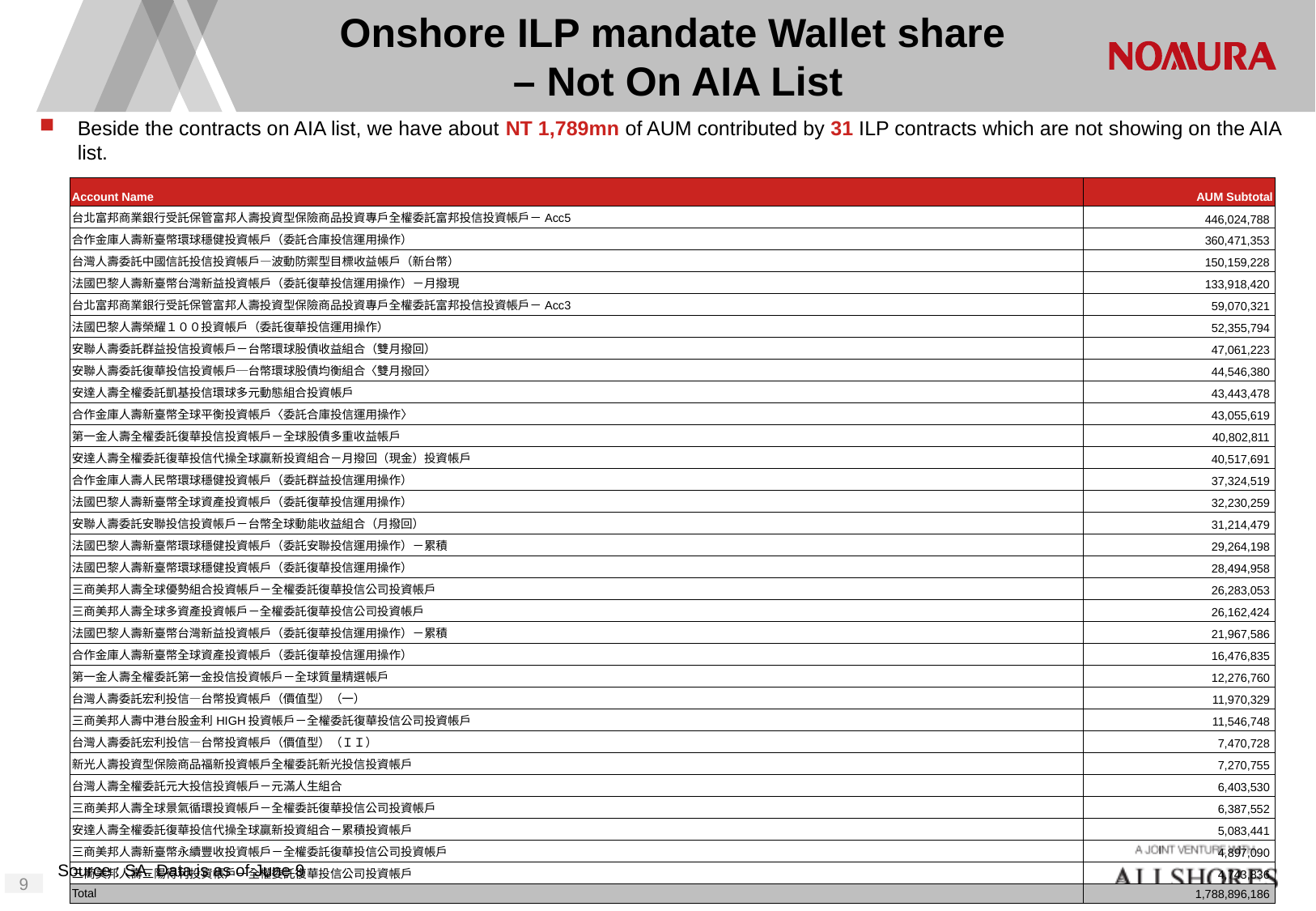

# Onshore ILP mandate Wallet share – Not On AIA List
Beside the contracts on AIA list, we have about NT 1,789mn of AUM contributed by 31 ILP contracts which are not showing on the AIA list.
| Account Name | AUM Subtotal |
| --- | --- |
| 台北富邦商業銀行受託保管富邦人壽投資型保險商品投資專戶全權委託富邦投信投資帳戶－Acc5 | 446,024,788 |
| 合作金庫人壽新臺幣環球穩健投資帳戶（委託合庫投信運用操作） | 360,471,353 |
| 台灣人壽委託中國信託投信投資帳戶—波動防禦型目標收益帳戶（新台幣） | 150,159,228 |
| 法國巴黎人壽新臺幣台灣新益投資帳戶（委託復華投信運用操作）－月撥現 | 133,918,420 |
| 台北富邦商業銀行受託保管富邦人壽投資型保險商品投資專戶全權委託富邦投信投資帳戶－Acc3 | 59,070,321 |
| 法國巴黎人壽榮耀１００投資帳戶（委託復華投信運用操作） | 52,355,794 |
| 安聯人壽委託群益投信投資帳戶－台幣環球股債收益組合（雙月撥回） | 47,061,223 |
| 安聯人壽委託復華投信投資帳戶─台幣環球股債均衡組合〈雙月撥回〉 | 44,546,380 |
| 安達人壽全權委託凱基投信環球多元動態組合投資帳戶 | 43,443,478 |
| 合作金庫人壽新臺幣全球平衡投資帳戶〈委託合庫投信運用操作〉 | 43,055,619 |
| 第一金人壽全權委託復華投信投資帳戶－全球股債多重收益帳戶 | 40,802,811 |
| 安達人壽全權委託復華投信代操全球贏新投資組合－月撥回（現金）投資帳戶 | 40,517,691 |
| 合作金庫人壽人民幣環球穩健投資帳戶（委託群益投信運用操作） | 37,324,519 |
| 法國巴黎人壽新臺幣全球資產投資帳戶（委託復華投信運用操作） | 32,230,259 |
| 安聯人壽委託安聯投信投資帳戶－台幣全球動能收益組合（月撥回） | 31,214,479 |
| 法國巴黎人壽新臺幣環球穩健投資帳戶（委託安聯投信運用操作）－累積 | 29,264,198 |
| 法國巴黎人壽新臺幣環球穩健投資帳戶（委託復華投信運用操作） | 28,494,958 |
| 三商美邦人壽全球優勢組合投資帳戶－全權委託復華投信公司投資帳戶 | 26,283,053 |
| 三商美邦人壽全球多資產投資帳戶－全權委託復華投信公司投資帳戶 | 26,162,424 |
| 法國巴黎人壽新臺幣台灣新益投資帳戶（委託復華投信運用操作）－累積 | 21,967,586 |
| 合作金庫人壽新臺幣全球資產投資帳戶（委託復華投信運用操作） | 16,476,835 |
| 第一金人壽全權委託第一金投信投資帳戶－全球質量精選帳戶 | 12,276,760 |
| 台灣人壽委託宏利投信—台幣投資帳戶（價值型）（一） | 11,970,329 |
| 三商美邦人壽中港台股金利HIGH投資帳戶－全權委託復華投信公司投資帳戶 | 11,546,748 |
| 台灣人壽委託宏利投信—台幣投資帳戶（價值型）（ＩＩ） | 7,470,728 |
| 新光人壽投資型保險商品福新投資帳戶全權委託新光投信投資帳戶 | 7,270,755 |
| 台灣人壽全權委託元大投信投資帳戶－元滿人生組合 | 6,403,530 |
| 三商美邦人壽全球景氣循環投資帳戶－全權委託復華投信公司投資帳戶 | 6,387,552 |
| 安達人壽全權委託復華投信代操全球贏新投資組合－累積投資帳戶 | 5,083,441 |
| 三商美邦人壽新臺幣永續豐收投資帳戶－全權委託復華投信公司投資帳戶 | 4,897,090 |
| 三商美邦人壽三陽得利投資帳戶－全權委託復華投信公司投資帳戶 | 4,743,836 |
| Total | 1,788,896,186 |
Source : SA. Data is as of June 9
9